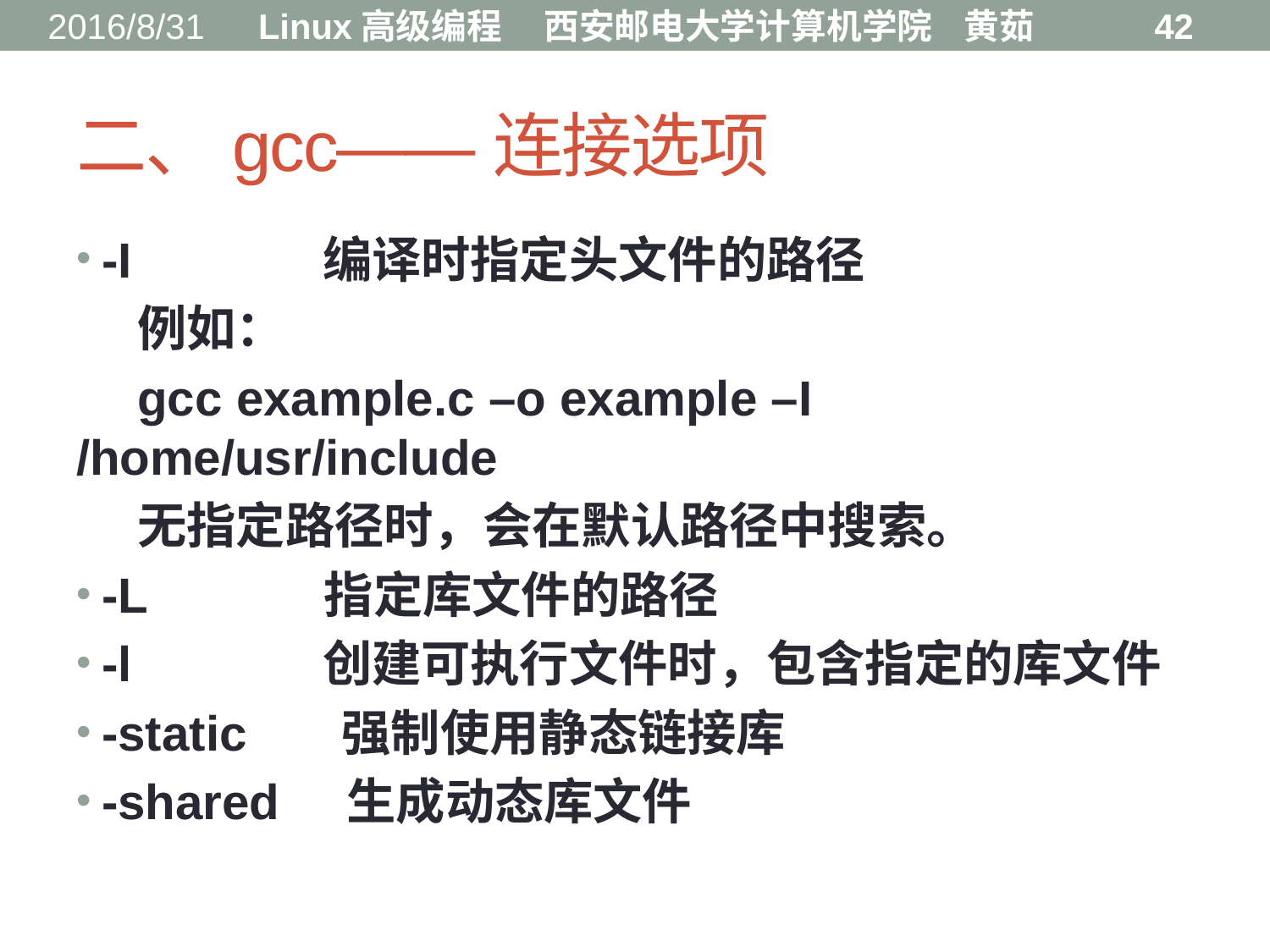

2016/8/31
Linux高级编程    西安邮电大学计算机学院   黄茹
42
# 二、gcc——连接选项
-I             编译时指定头文件的路径
例如：
gcc example.c –o example –I /home/usr/include
无指定路径时，会在默认路径中搜索。
-L            指定库文件的路径
-l             创建可执行文件时，包含指定的库文件
-static      强制使用静态链接库
-shared    生成动态库文件